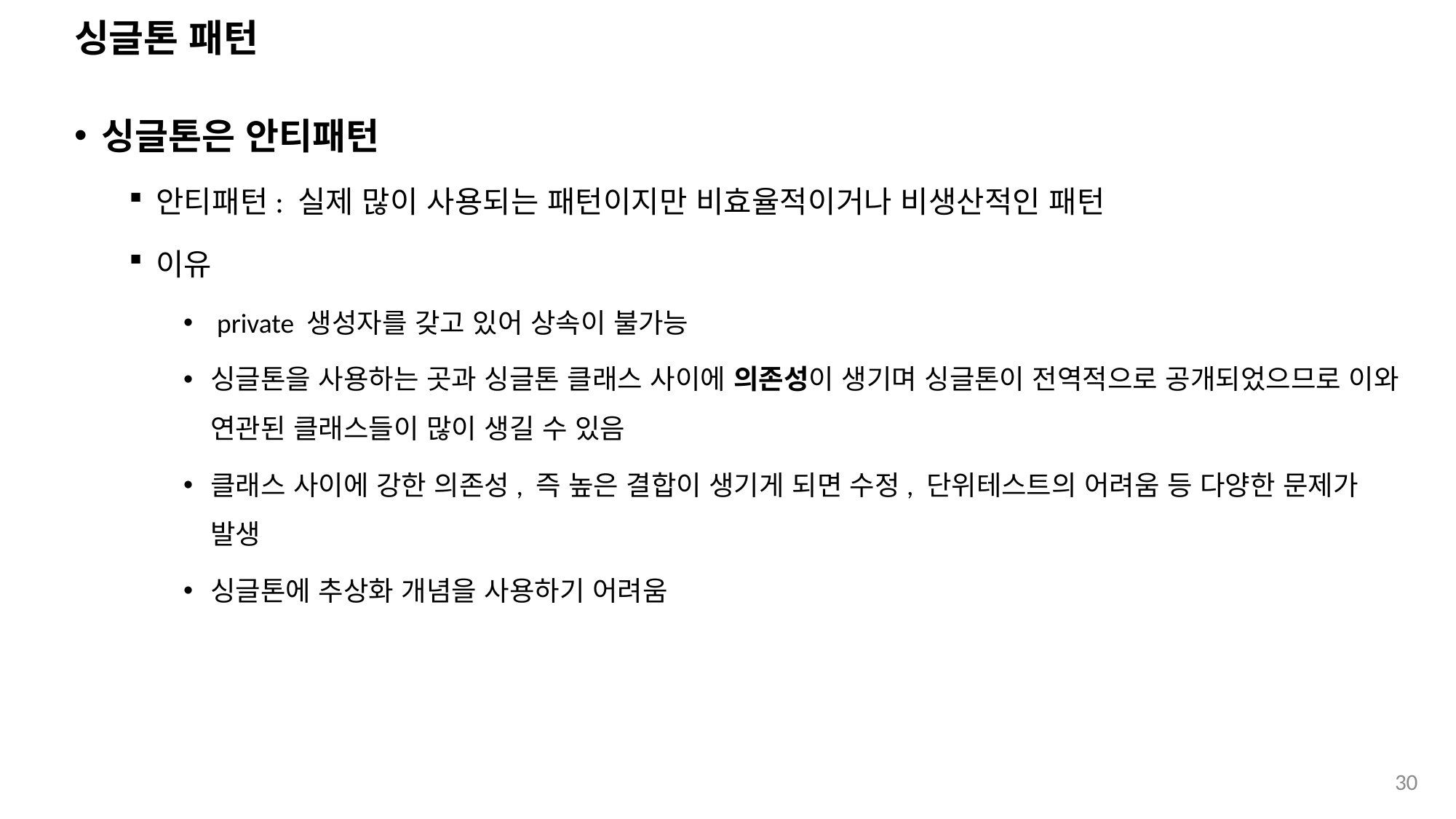

# 싱글톤 패턴
싱글톤은 안티패턴
안티패턴: 실제 많이 사용되는 패턴이지만 비효율적이거나 비생산적인 패턴
이유
 private 생성자를 갖고 있어 상속이 불가능
싱글톤을 사용하는 곳과 싱글톤 클래스 사이에 의존성이 생기며 싱글톤이 전역적으로 공개되었으므로 이와 연관된 클래스들이 많이 생길 수 있음
클래스 사이에 강한 의존성, 즉 높은 결합이 생기게 되면 수정, 단위테스트의 어려움 등 다양한 문제가 발생
싱글톤에 추상화 개념을 사용하기 어려움

30